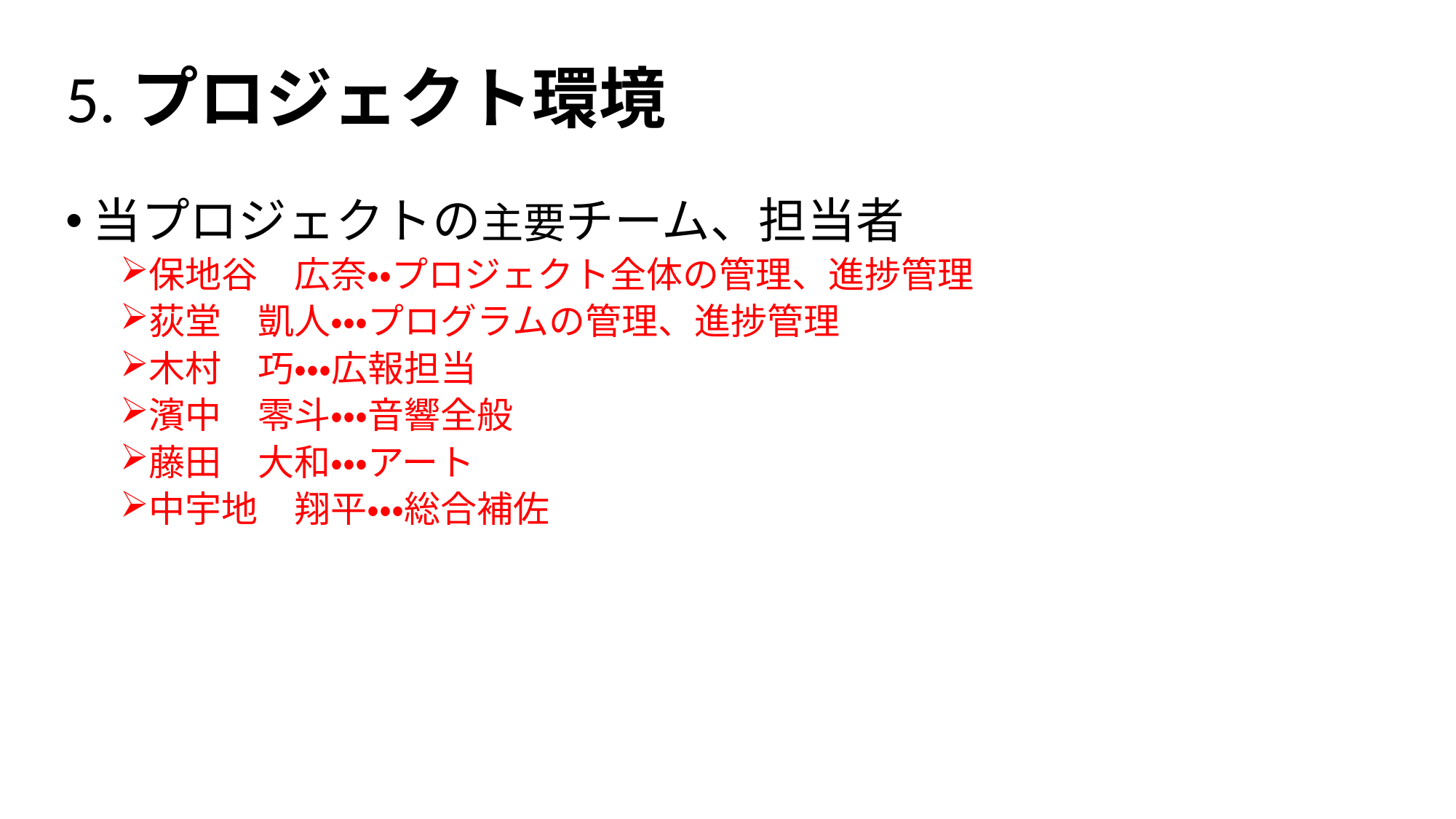

# 5.プロジェクト環境
当プロジェクトの主要チーム、担当者
保地谷　広奈・・プロジェクト全体の管理、進捗管理
荻堂　凱人・・・プログラムの管理、進捗管理
木村　巧・・・広報担当
濱中　零斗・・・音響全般
藤田　大和・・・アート
中宇地　翔平・・・総合補佐